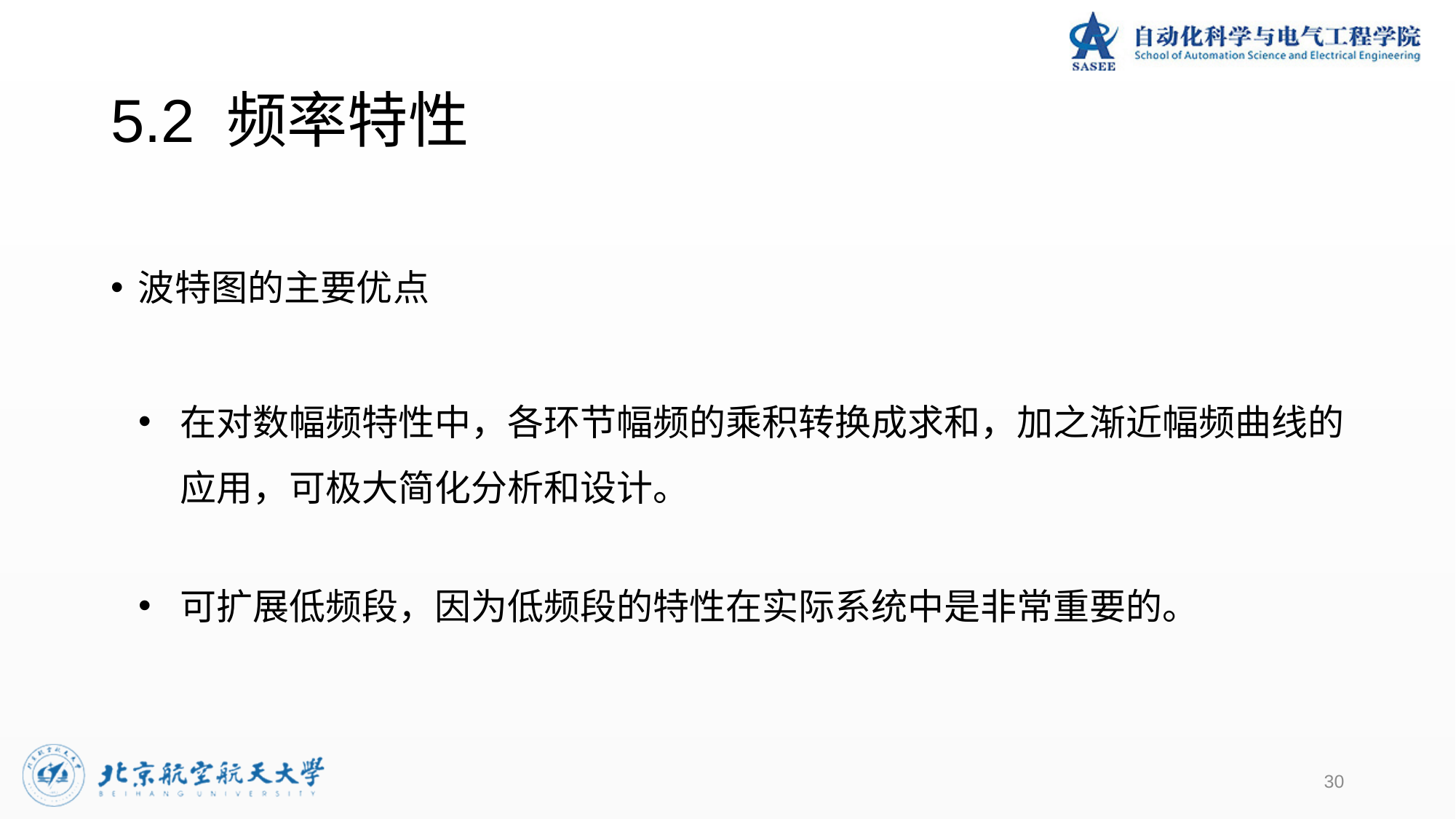

# 5.2 频率特性
波特图的主要优点

在对数幅频特性中，各环节幅频的乘积转换成求和，加之渐近幅频曲线的应用，可极大简化分析和设计。
可扩展低频段，因为低频段的特性在实际系统中是非常重要的。
30